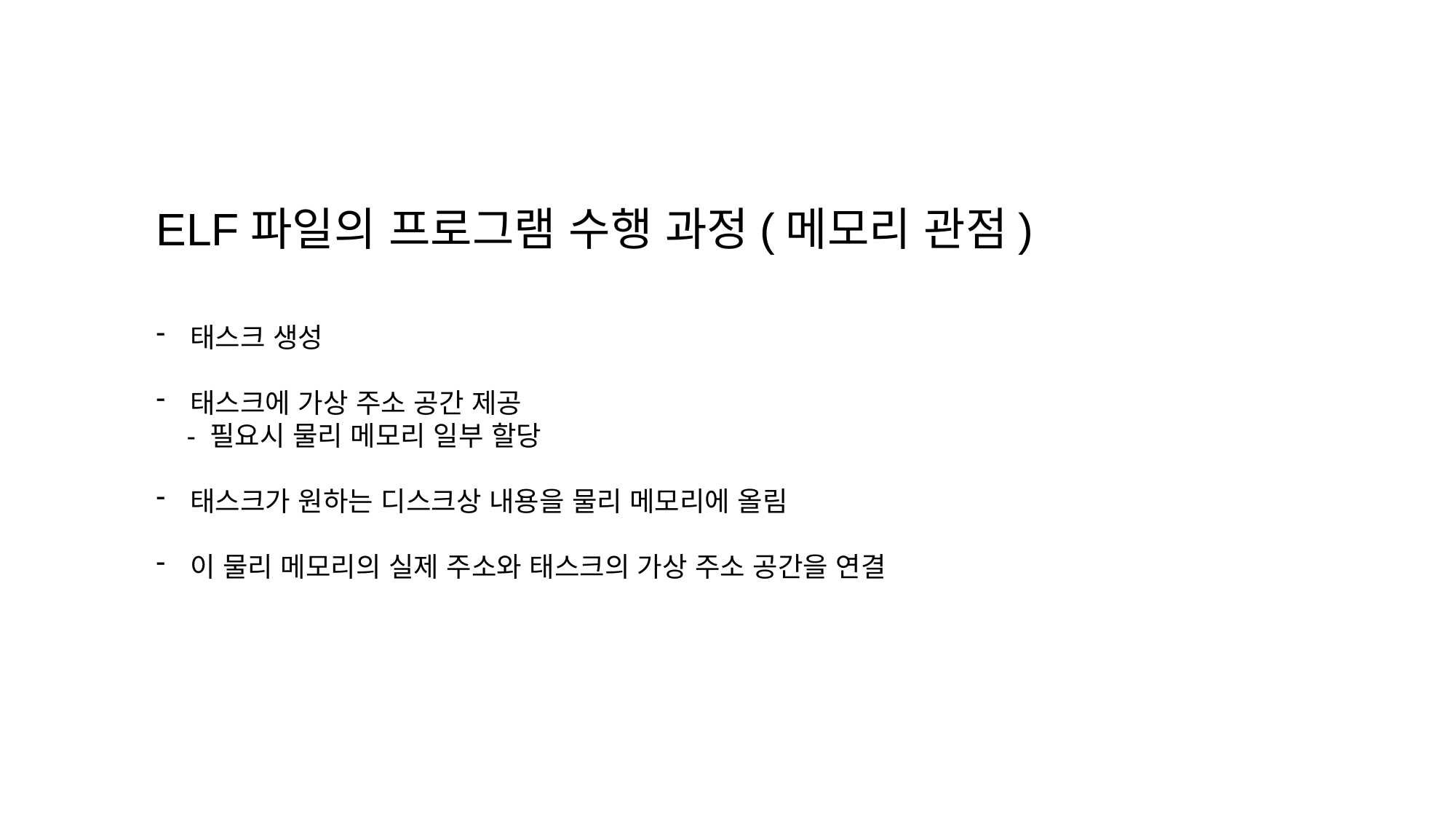

ELF파일의 프로그램 수행 과정(메모리 관점)

태스크 생성

태스크에 가상 주소 공간 제공
    - 필요시 물리 메모리 일부 할당

태스크가 원하는 디스크상 내용을 물리 메모리에 올림

이 물리 메모리의 실제 주소와 태스크의 가상 주소 공간을 연결